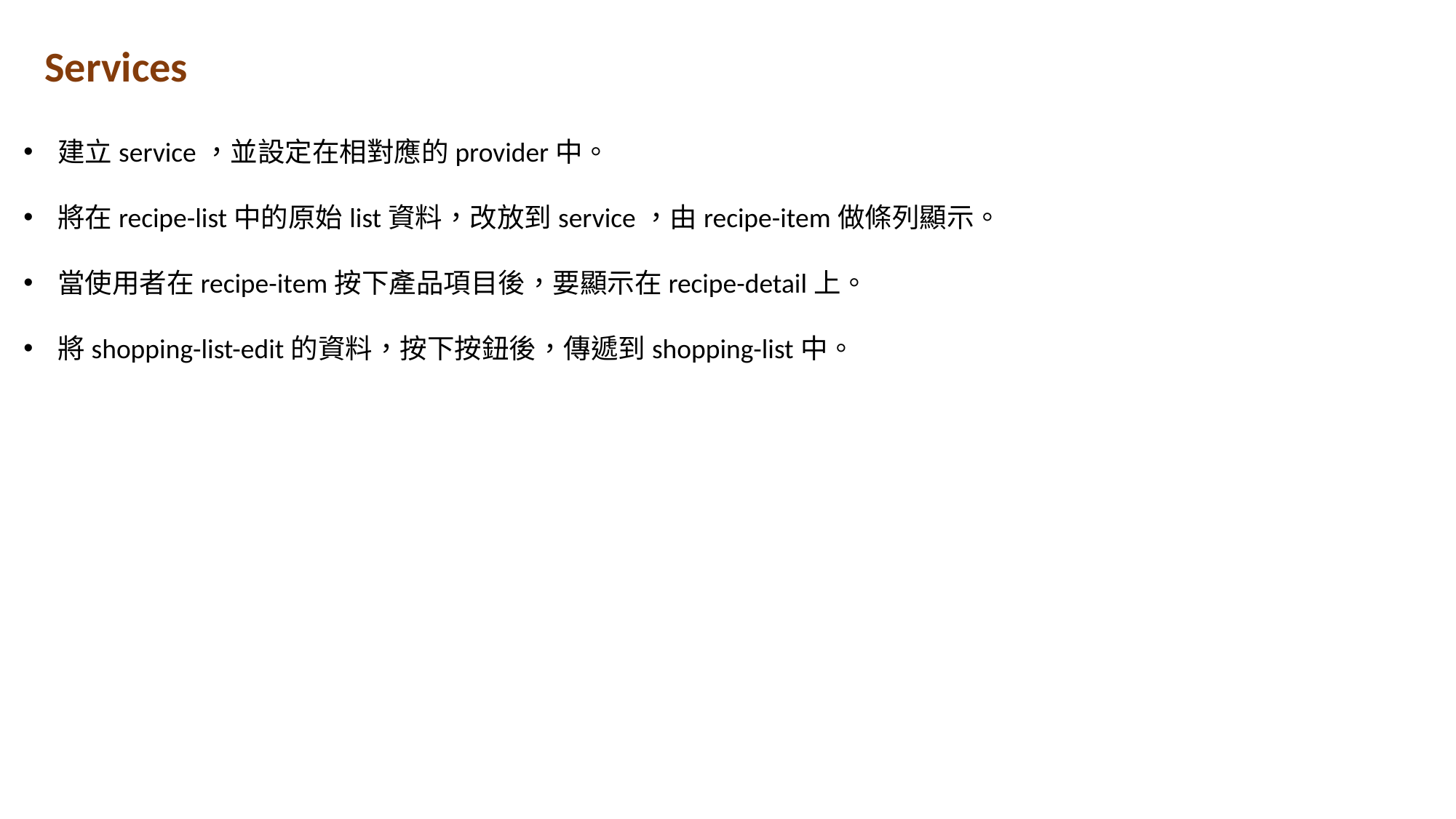

Services
建立service，並設定在相對應的provider中。

將在recipe-list中的原始list資料，改放到service，由recipe-item做條列顯示。

當使用者在recipe-item按下產品項目後，要顯示在recipe-detail上。

將shopping-list-edit的資料，按下按鈕後，傳遞到shopping-list中。